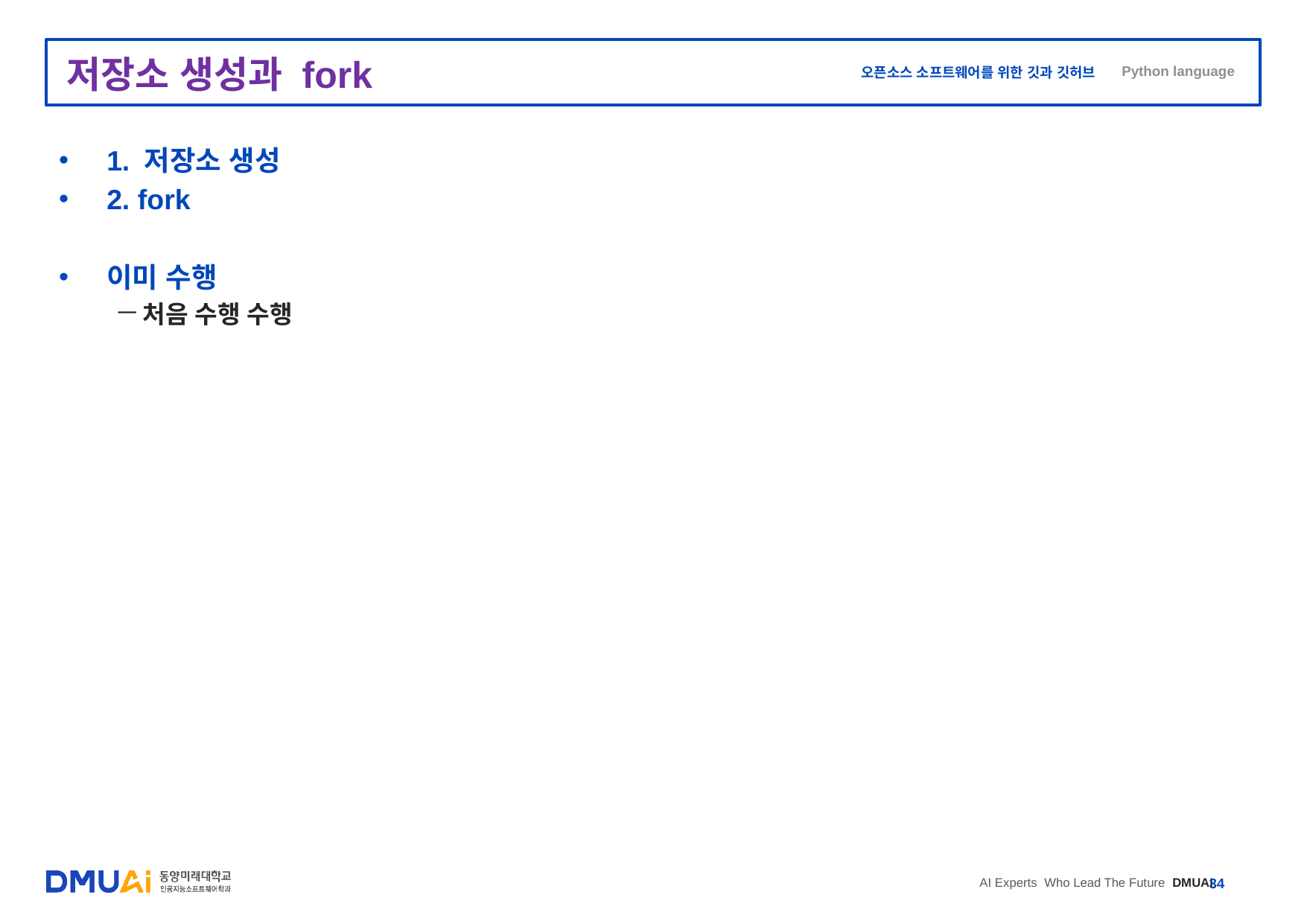

# 저장소 생성과 fork
1. 저장소 생성
2. fork

이미 수행
처음 수행 수행